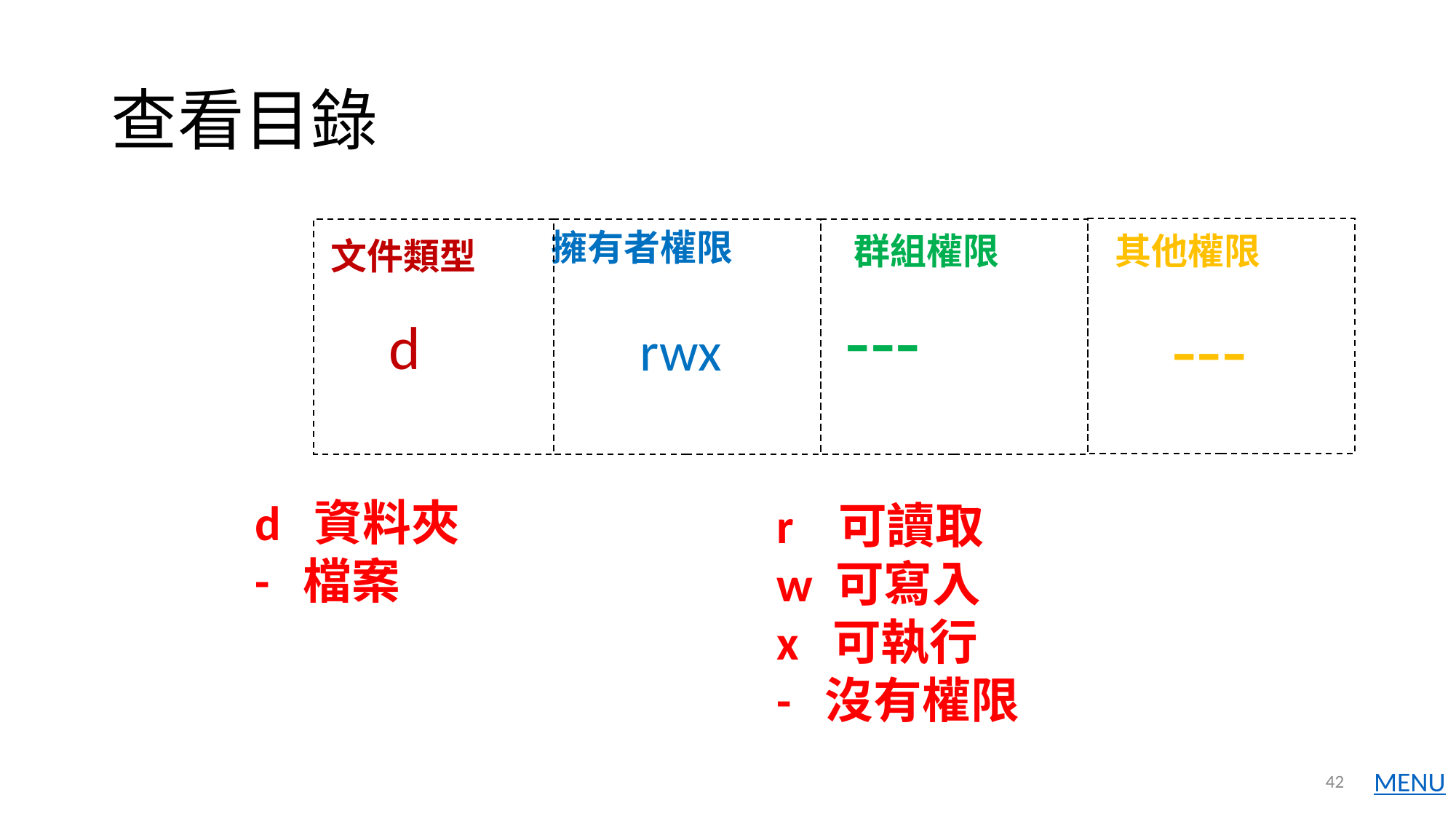

# 查看目錄

---
---
d
rwx

擁有者權限
群組權限
其他權限
文件類型
d  資料夾
-  檔案

r   可讀取
w 可寫入
x  可執行
-  沒有權限
42